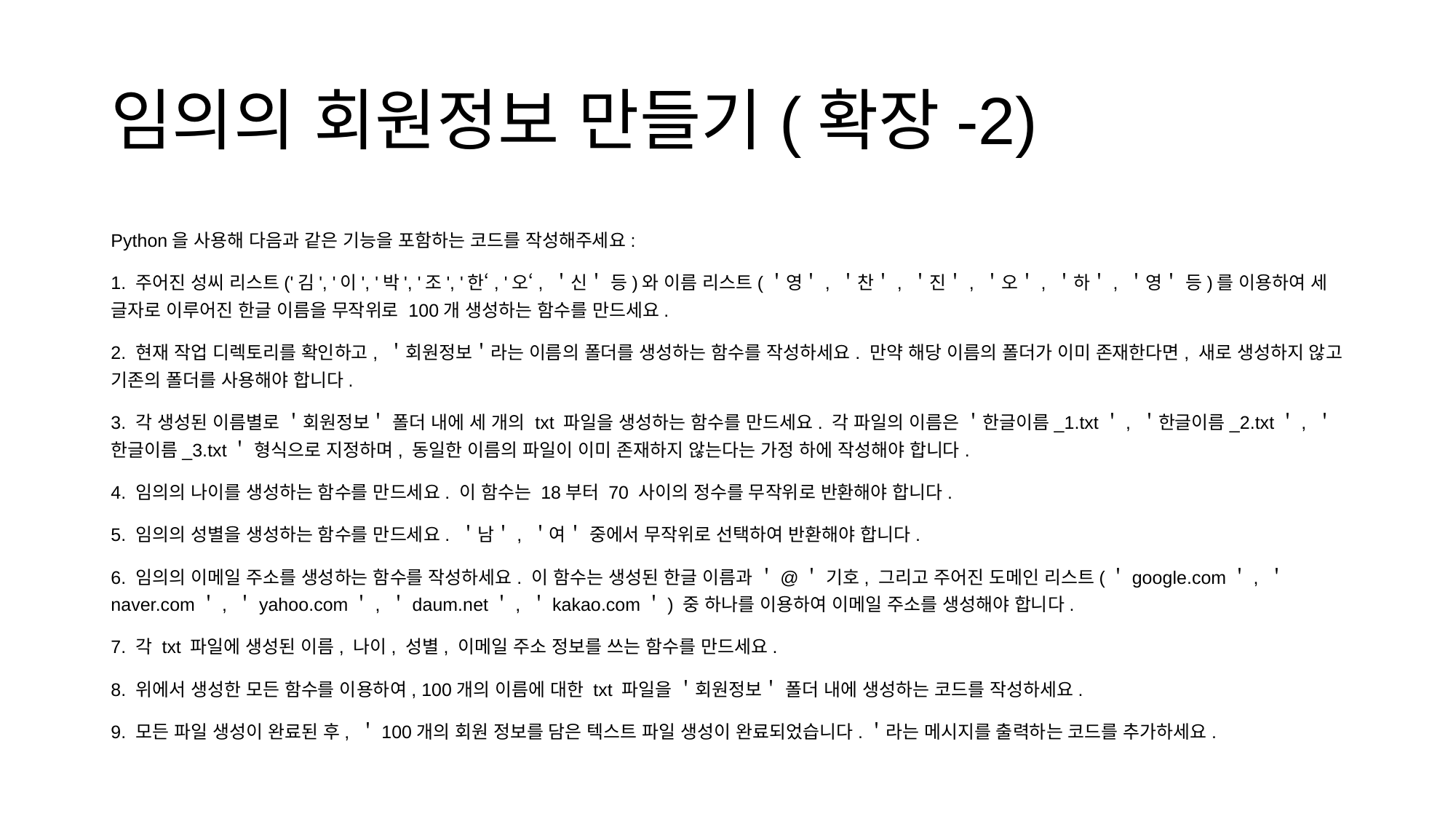

# 임의의 회원정보 만들기(확장-2)
Python을 사용해 다음과 같은 기능을 포함하는 코드를 작성해주세요:
1. 주어진 성씨 리스트('김', '이', '박', '조', '한‘, '오‘, ＇신＇ 등)와 이름 리스트(＇영＇, ＇찬＇, ＇진＇, ＇오＇, ＇하＇, ＇영＇ 등)를 이용하여 세 글자로 이루어진 한글 이름을 무작위로 100개 생성하는 함수를 만드세요.
2. 현재 작업 디렉토리를 확인하고, ＇회원정보＇라는 이름의 폴더를 생성하는 함수를 작성하세요. 만약 해당 이름의 폴더가 이미 존재한다면, 새로 생성하지 않고 기존의 폴더를 사용해야 합니다.
3. 각 생성된 이름별로 ＇회원정보＇ 폴더 내에 세 개의 txt 파일을 생성하는 함수를 만드세요. 각 파일의 이름은 ＇한글이름_1.txt＇, ＇한글이름_2.txt＇, ＇한글이름_3.txt＇ 형식으로 지정하며, 동일한 이름의 파일이 이미 존재하지 않는다는 가정 하에 작성해야 합니다.
4. 임의의 나이를 생성하는 함수를 만드세요. 이 함수는 18부터 70 사이의 정수를 무작위로 반환해야 합니다.
5. 임의의 성별을 생성하는 함수를 만드세요. ＇남＇, ＇여＇ 중에서 무작위로 선택하여 반환해야 합니다.
6. 임의의 이메일 주소를 생성하는 함수를 작성하세요. 이 함수는 생성된 한글 이름과 ＇@＇ 기호, 그리고 주어진 도메인 리스트(＇google.com＇, ＇naver.com＇, ＇yahoo.com＇, ＇daum.net＇, ＇kakao.com＇) 중 하나를 이용하여 이메일 주소를 생성해야 합니다.
7. 각 txt 파일에 생성된 이름, 나이, 성별, 이메일 주소 정보를 쓰는 함수를 만드세요.
8. 위에서 생성한 모든 함수를 이용하여, 100개의 이름에 대한 txt 파일을 ＇회원정보＇ 폴더 내에 생성하는 코드를 작성하세요.
9. 모든 파일 생성이 완료된 후, ＇100개의 회원 정보를 담은 텍스트 파일 생성이 완료되었습니다.＇라는 메시지를 출력하는 코드를 추가하세요.